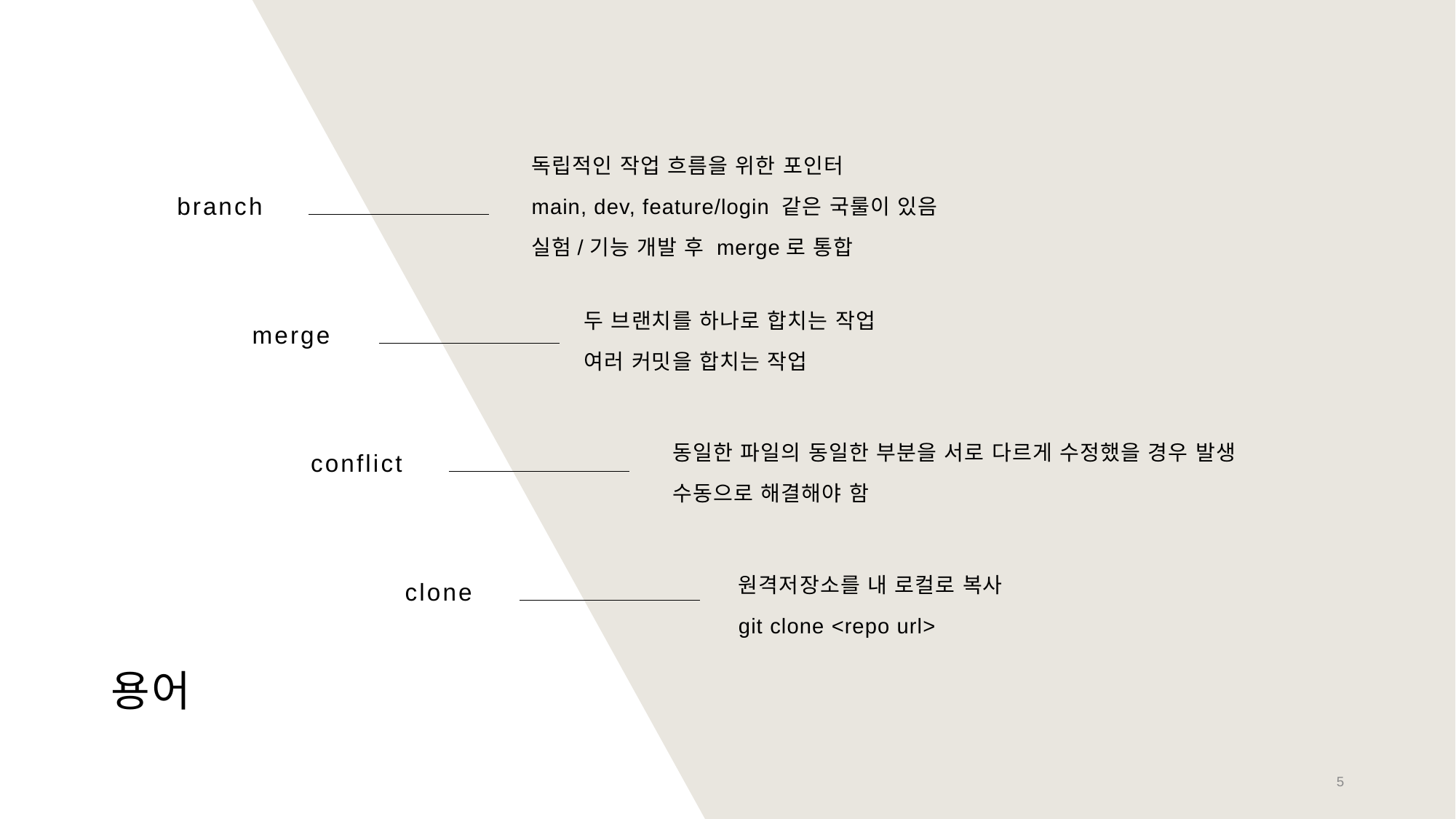

독립적인 작업 흐름을 위한 포인터
main, dev, feature/login 같은 국룰이 있음
실험/기능 개발 후 merge로 통합
branch
두 브랜치를 하나로 합치는 작업
여러 커밋을 합치는 작업
merge
conflict
동일한 파일의 동일한 부분을 서로 다르게 수정했을 경우 발생
수동으로 해결해야 함
clone
원격저장소를 내 로컬로 복사
git clone <repo url>
# 용어
5